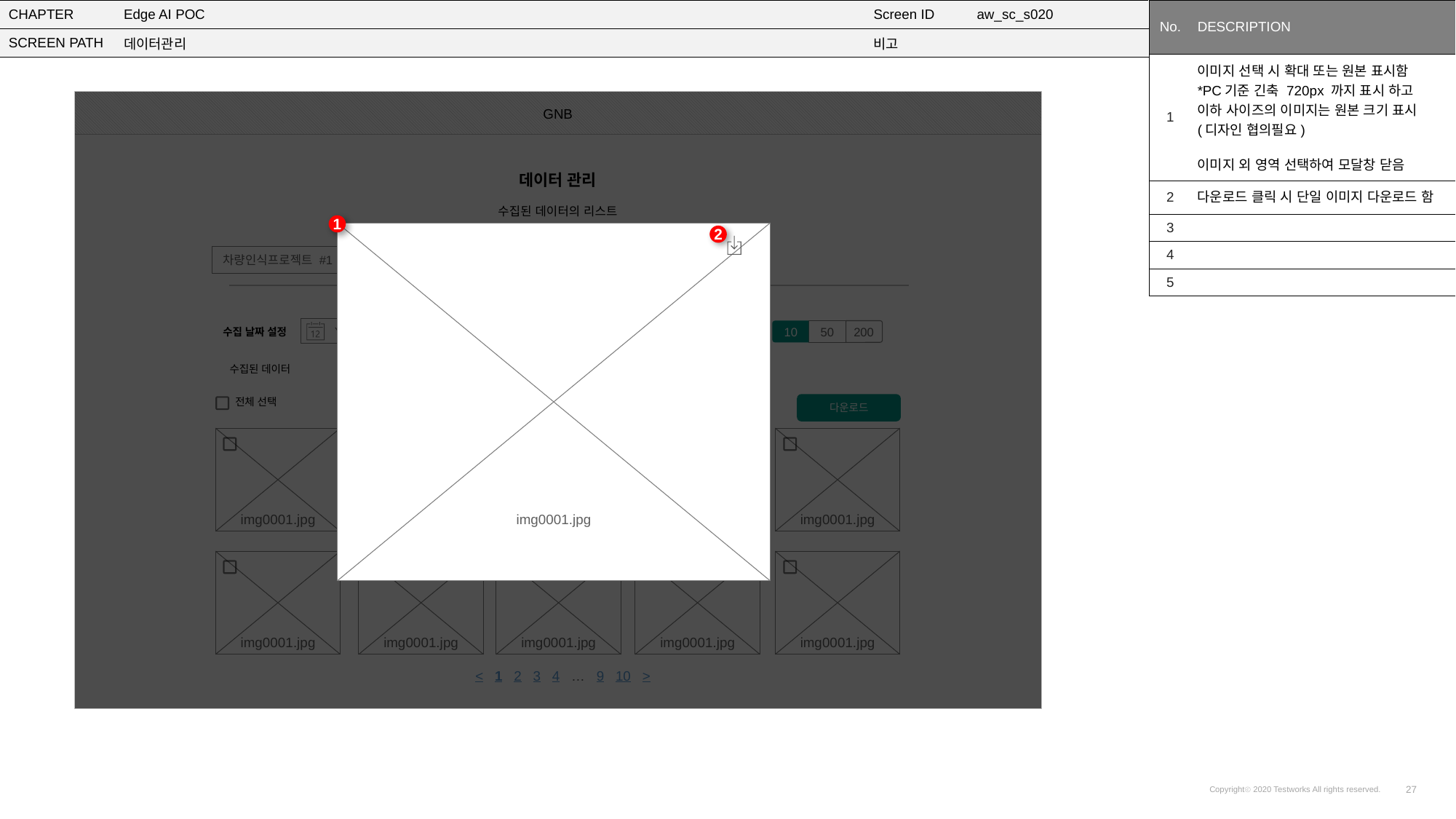

| CHAPTER | Edge AI POC | Screen ID | aw\_sc\_s020 |
| --- | --- | --- | --- |
| SCREEN PATH | 데이터관리 | 비고 |  |
| No. | DESCRIPTION |
| --- | --- |
| 1 | 이미지 선택 시 확대 또는 원본 표시함 \*PC기준 긴축 720px 까지 표시 하고 이하 사이즈의 이미지는 원본 크기 표시 (디자인 협의필요) 이미지 외 영역 선택하여 모달창 닫음 |
| 2 | 다운로드 클릭 시 단일 이미지 다운로드 함 |
| 3 |  |
| 4 |  |
| 5 |  |
GNB

데이터 관리

수집된 데이터의 리스트
1

img0001.jpg
2

차량인식프로젝트 #1

적용
        YY-MM-DD

        YY-MM-DD

10
200
50
~
표시개수
수집 날짜 설정
수집된 데이터 	99,999건
다운로드
전체 선택

img0001.jpg

img0001.jpg

img0001.jpg

img0001.jpg

img0001.jpg

img0001.jpg

img0001.jpg

img0001.jpg

img0001.jpg

img0001.jpg

<   1   2   3   4   …   9   10   >